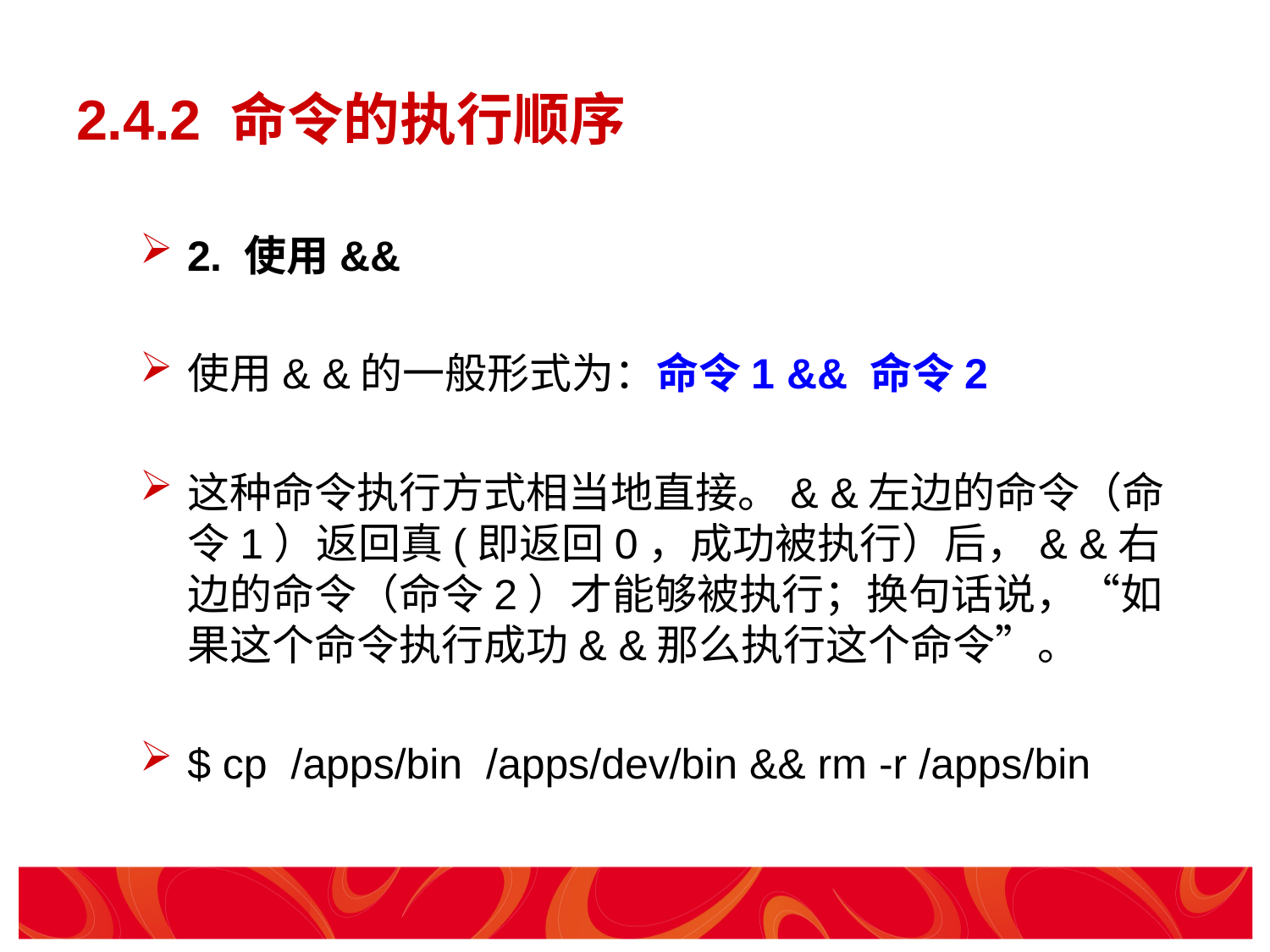

# 2.4.2 命令的执行顺序
2. 使用&&

使用& &的一般形式为：命令1 && 命令2

这种命令执行方式相当地直接。& &左边的命令（命令1）返回真(即返回0，成功被执行）后，& &右边的命令（命令2）才能够被执行；换句话说，“如果这个命令执行成功& &那么执行这个命令”。

$ cp  /apps/bin  /apps/dev/bin && rm -r /apps/bin